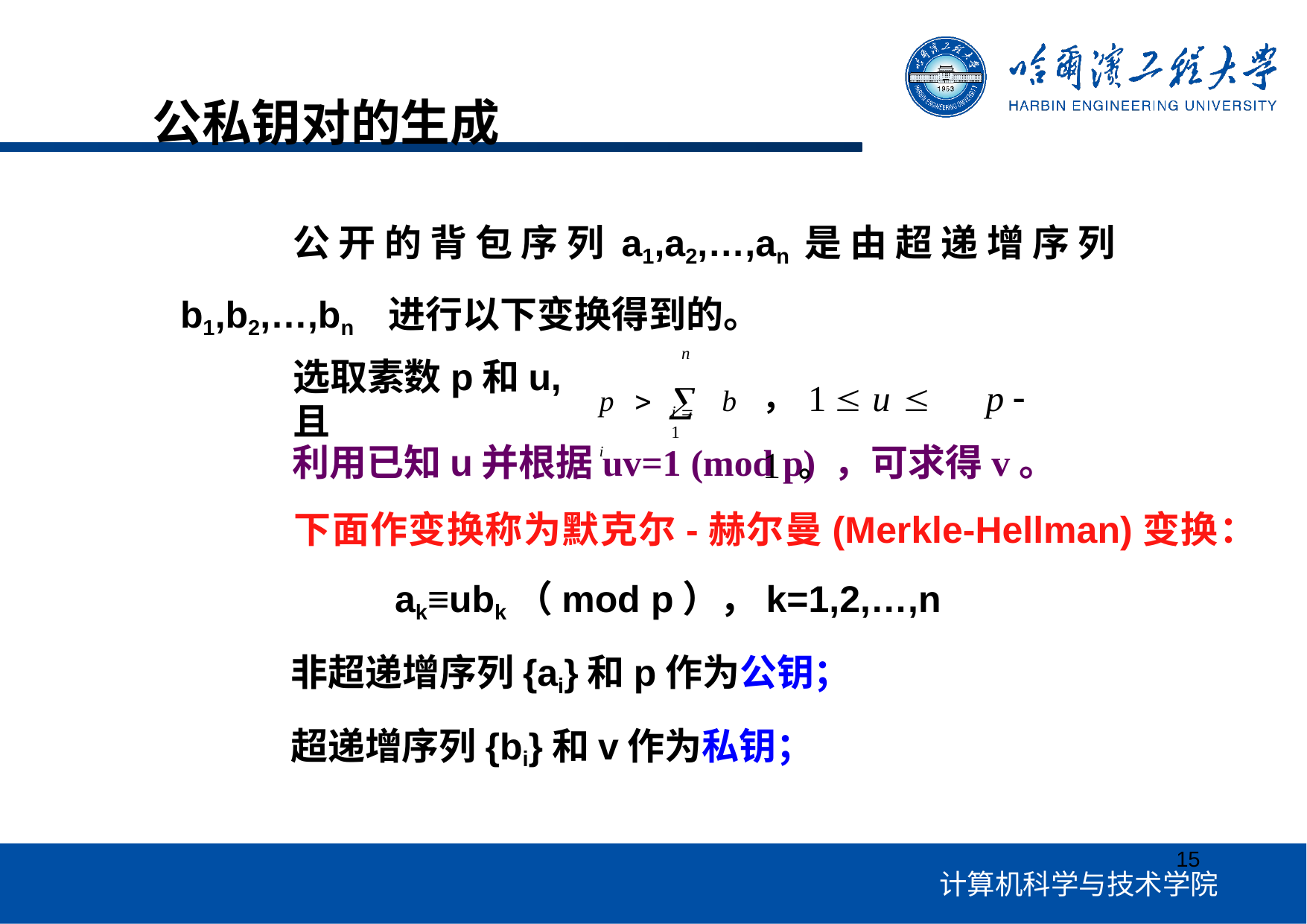

# 公私钥对的生成
公 开 的 背 包 序 列 a1,a2,…,an 是 由 超 递 增 序 列
b1,b2,…,bn	进行以下变换得到的。
n
p	>	∑	b i
选取素数p和u,且
，1    ≤ u ≤	p − 1 。
i = 1
利用已知u并根据uv=1 (mod p) ，可求得v。
下面作变换称为默克尔-赫尔曼(Merkle-Hellman)变换：  ak≡ubk（mod p），k=1,2,…,n
非超递增序列{ai}和p作为公钥；
超递增序列{bi}和v作为私钥；
15